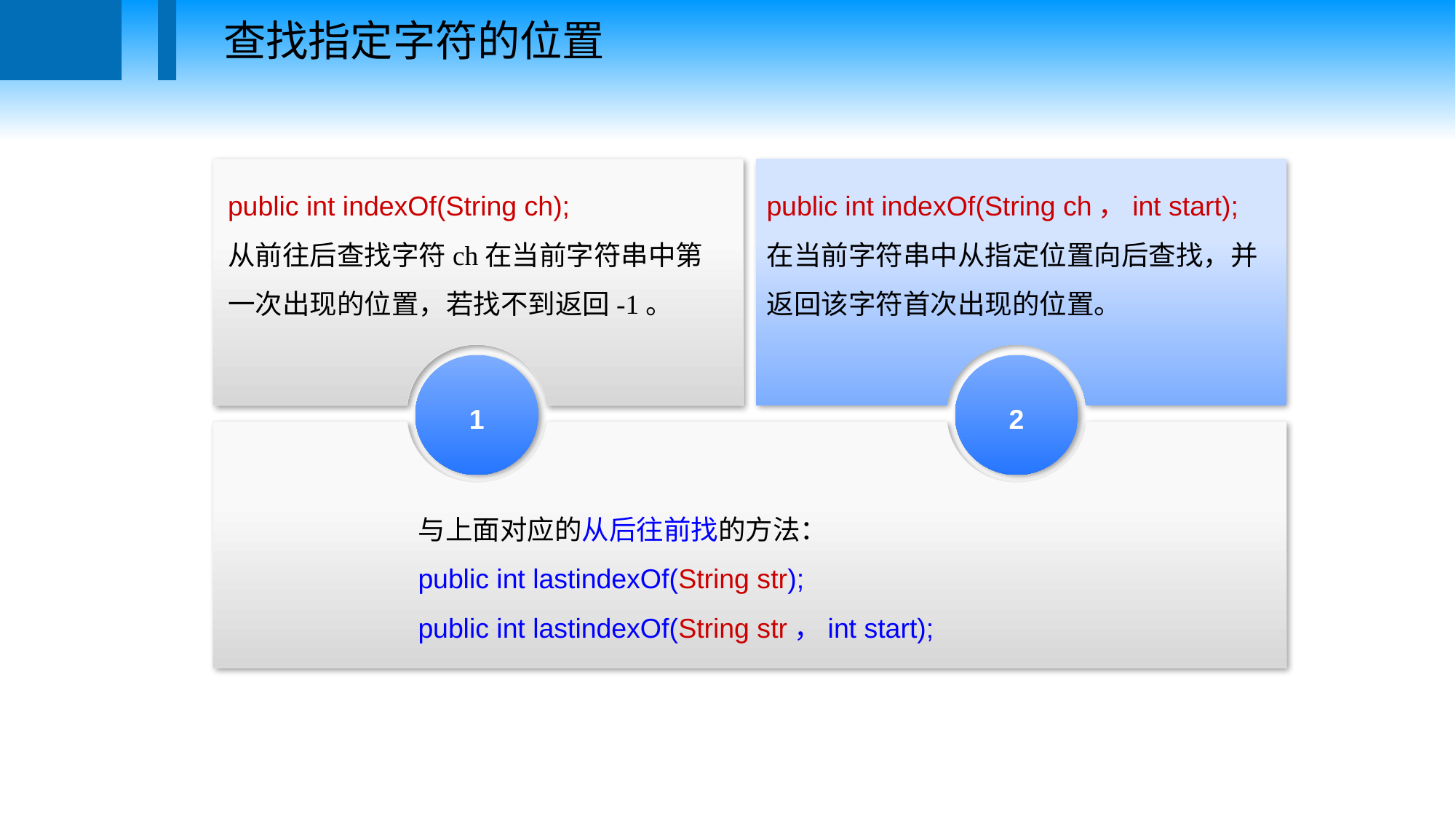

查找指定字符的位置

1
2

public int indexOf(String ch，int start);
在当前字符串中从指定位置向后查找，并返回该字符首次出现的位置。
public int indexOf(String ch);
从前往后查找字符ch在当前字符串中第一次出现的位置，若找不到返回-1。
与上面对应的从后往前找的方法：
public int lastindexOf(String str);
public int lastindexOf(String str，int start);